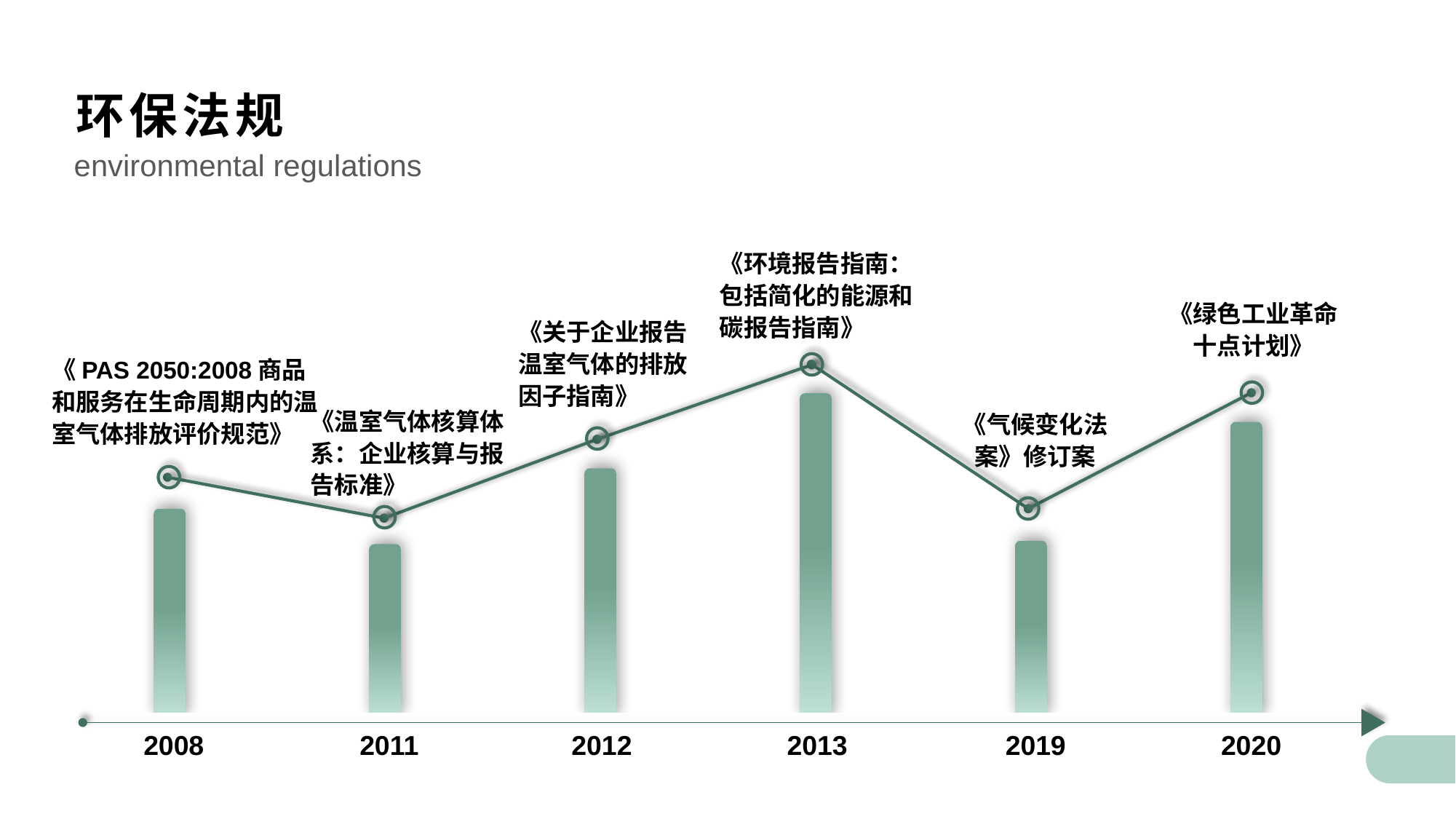

环保法规
environmental regulations
《环境报告指南：包括简化的能源和碳报告指南》
《绿色工业革命十点计划》
《关于企业报告温室气体的排放因子指南》
《PAS 2050:2008商品和服务在生命周期内的温室气体排放评价规范》

《温室气体核算体系：企业核算与报告标准》
《气候变化法案》修订案

2008
2011
2012
2013
2019
2020
9